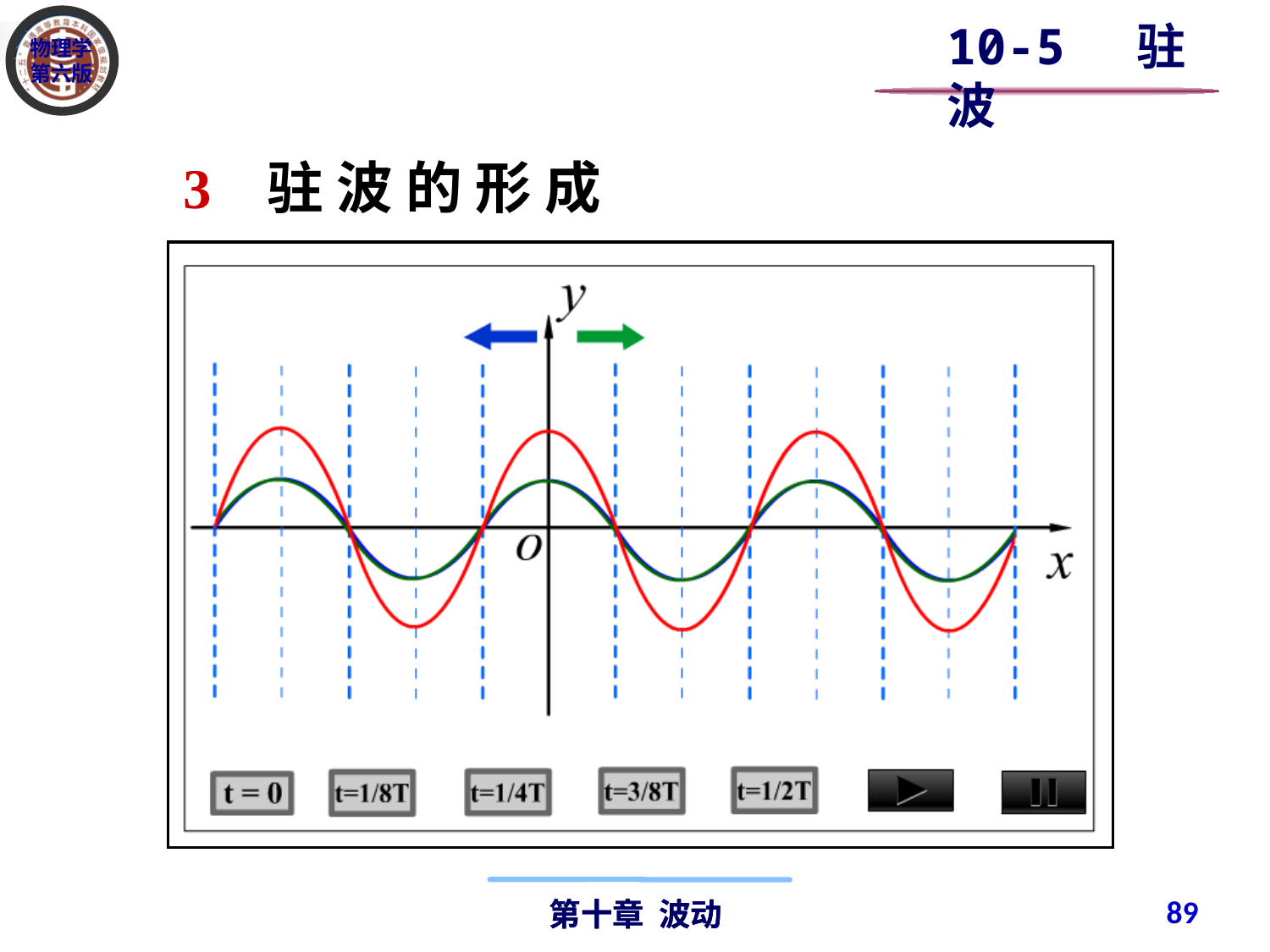

10-5  驻波

3   驻 波 的 形 成
89